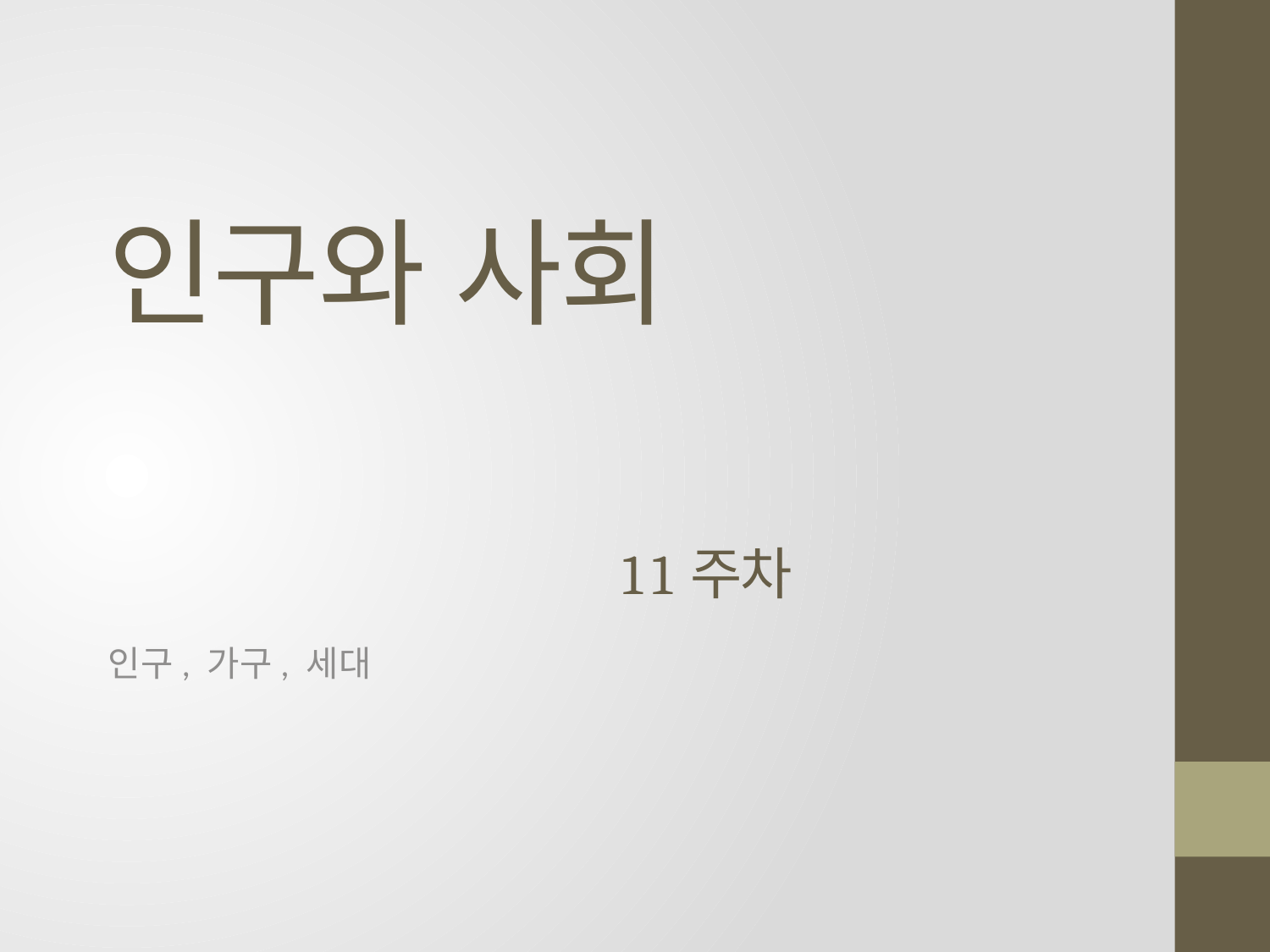

# 인구와 사회 11주차
인구, 가구, 세대